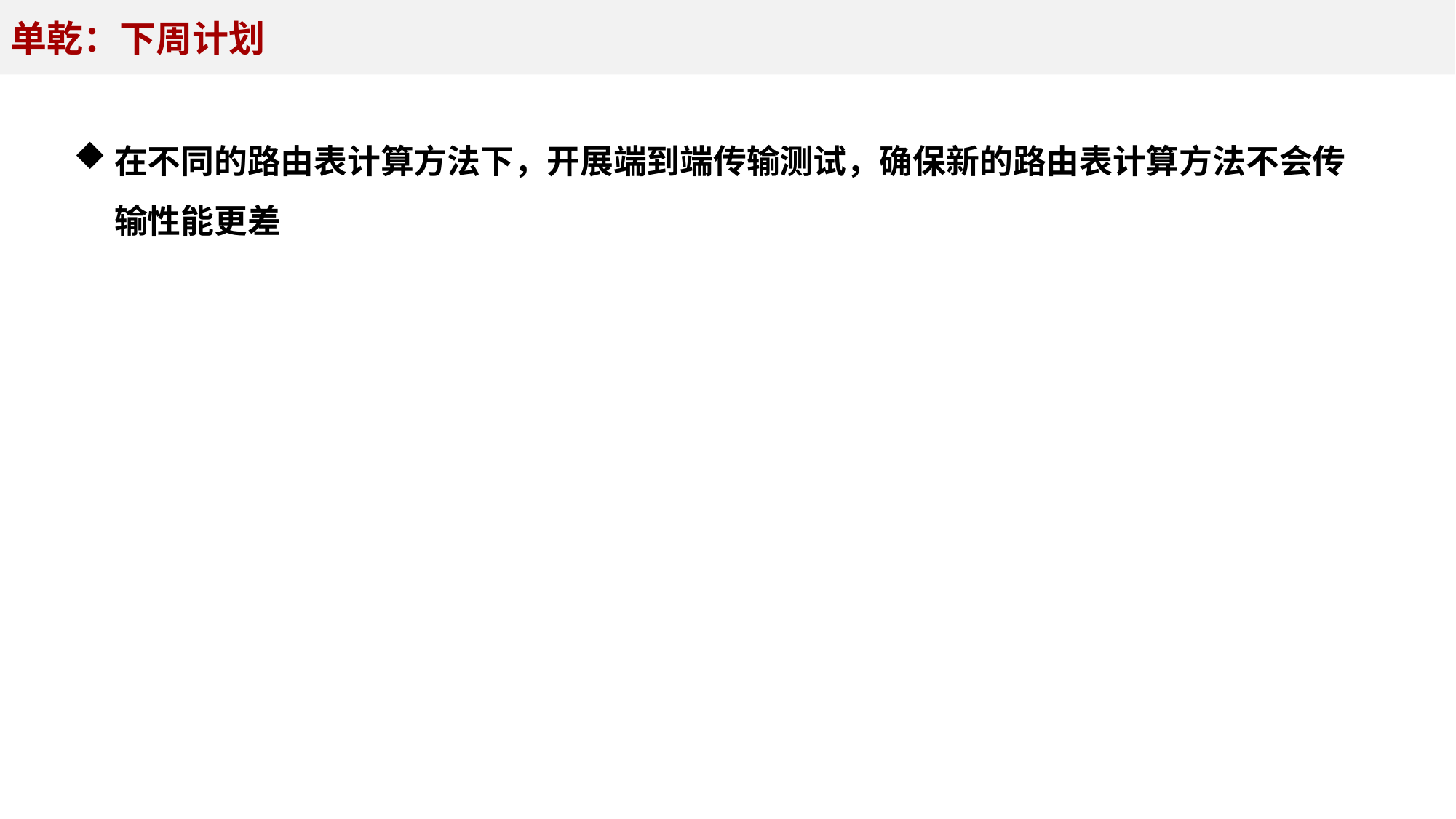

单乾：下周计划

在不同的路由表计算方法下，开展端到端传输测试，确保新的路由表计算方法不会传输性能更差